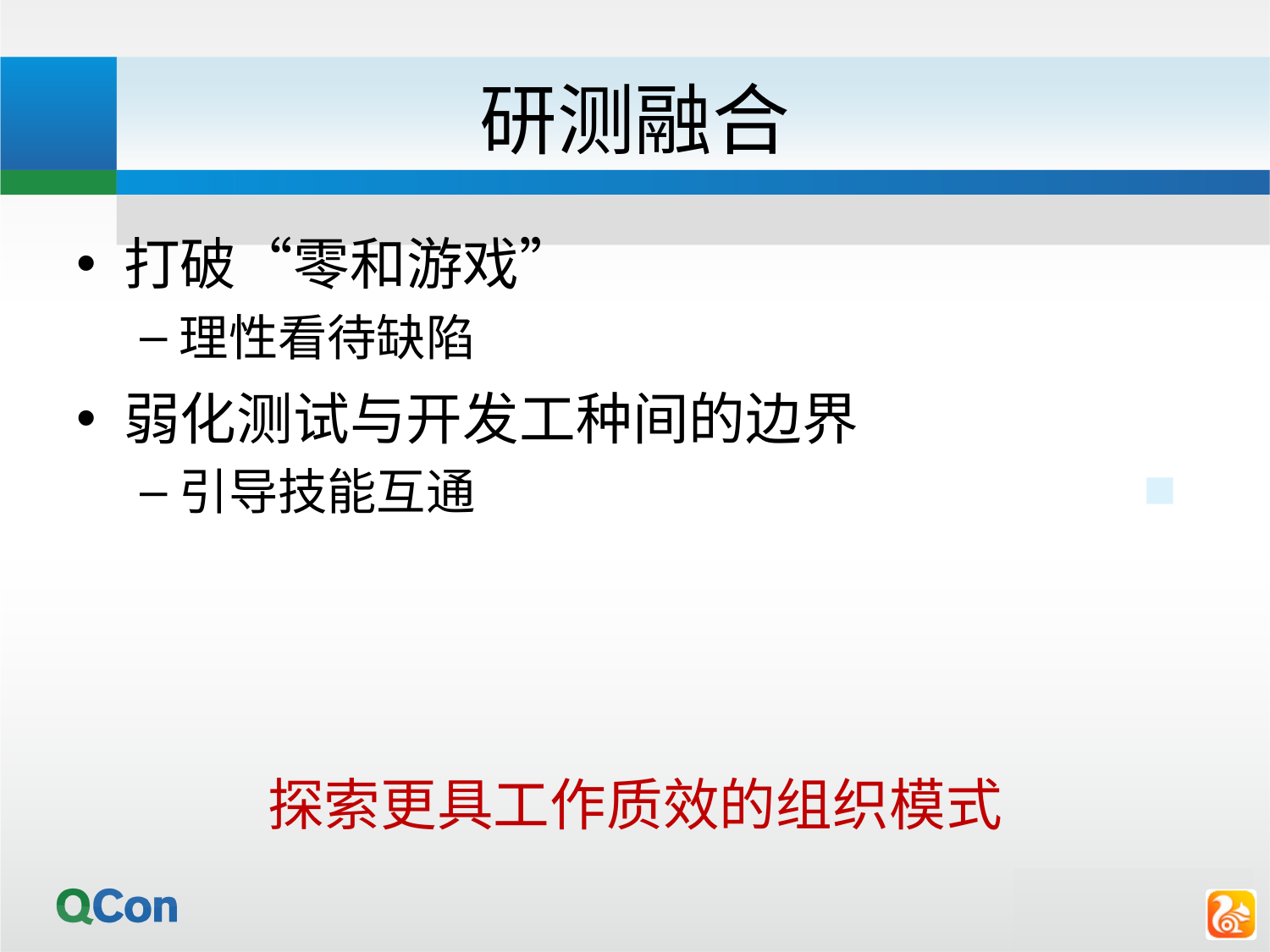

# 研测融合
打破“零和游戏”
理性看待缺陷
弱化测试与开发工种间的边界
引导技能互通

探索更具工作质效的组织模式